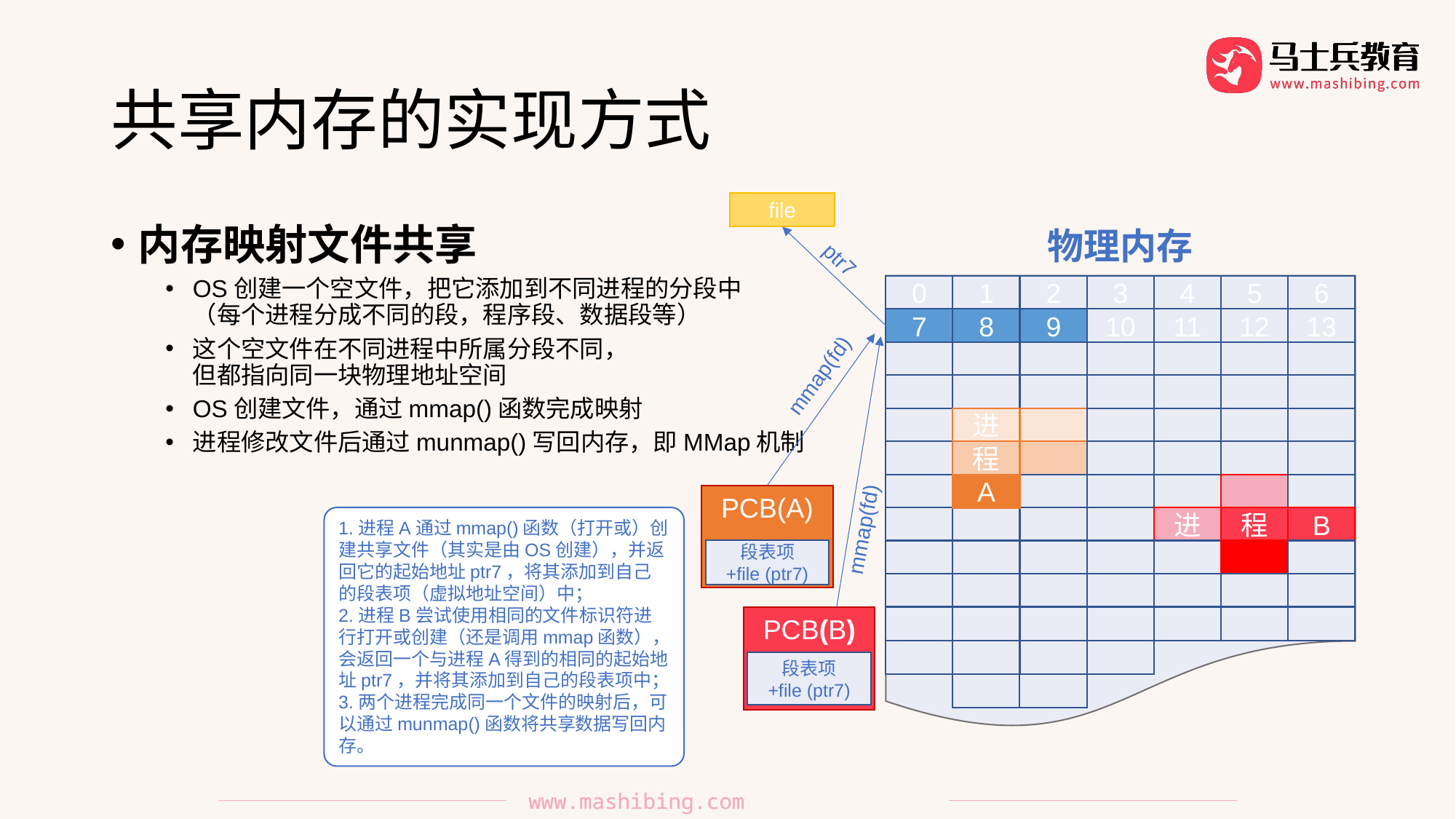

# 共享内存的实现方式
file
内存映射文件共享
OS创建一个空文件，把它添加到不同进程的分段中
（每个进程分成不同的段，程序段、数据段等）
这个空文件在不同进程中所属分段不同，
但都指向同一块物理地址空间
OS创建文件，通过mmap()函数完成映射
进程修改文件后通过munmap()写回内存，即MMap机制

物理内存

0
1
2
3
4
5
6
7
8
9
10
11
12
13

进

程

进
程
B

ptr7
mmap(fd)
A
PCB(A)

段表项
+file (ptr7)
1.进程A通过mmap()函数（打开或）创建共享文件（其实是由OS创建），并返回它的起始地址ptr7，将其添加到自己的段表项（虚拟地址空间）中；
2.进程B尝试使用相同的文件标识符进行打开或创建（还是调用mmap函数），会返回一个与进程A得到的相同的起始地址ptr7，并将其添加到自己的段表项中；
3.两个进程完成同一个文件的映射后，可以通过munmap()函数将共享数据写回内存。

mmap(fd)
PCB(B)
段表项
+file (ptr7)